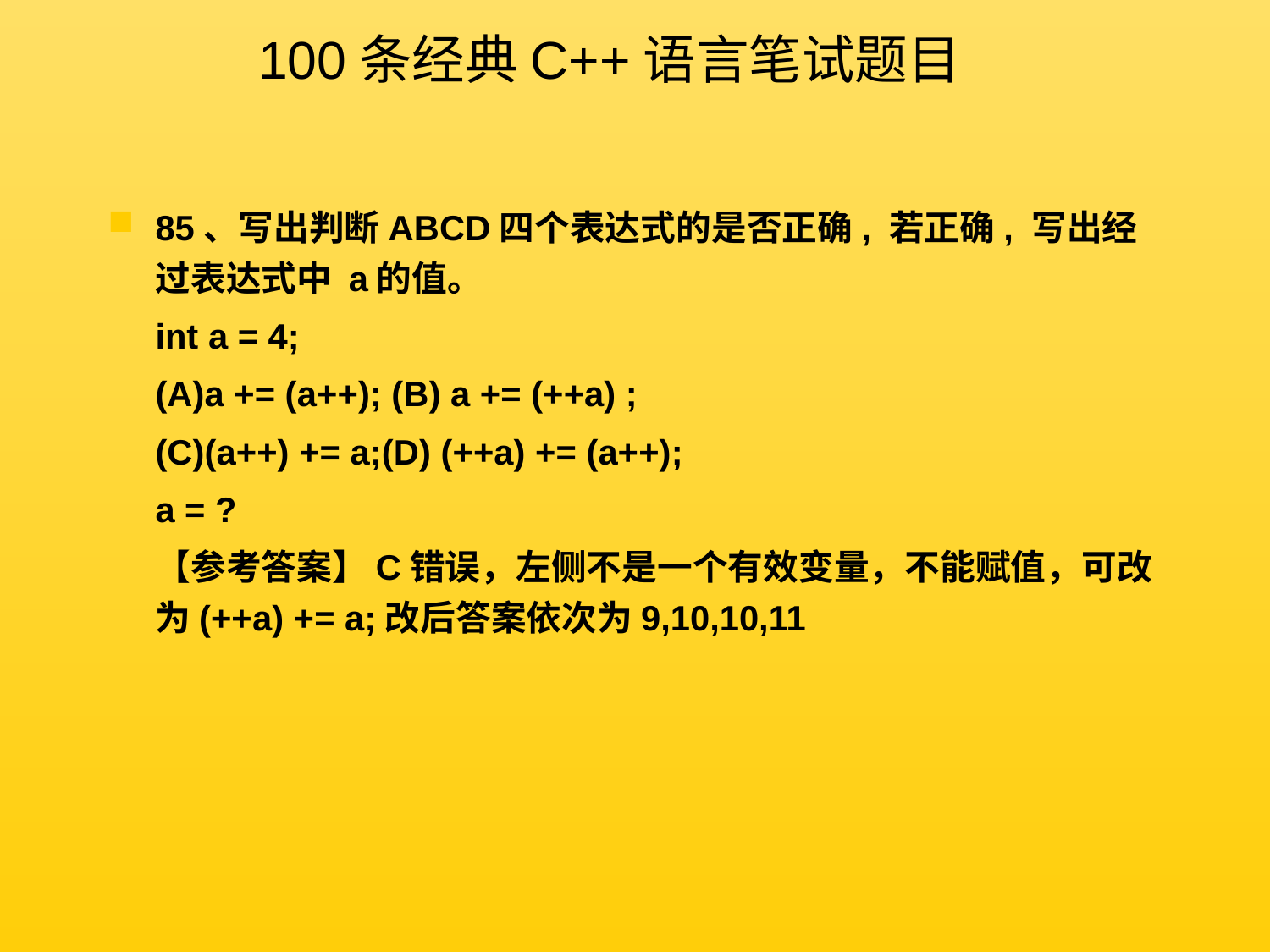

100条经典C++语言笔试题目
85、写出判断ABCD四个表达式的是否正确, 若正确, 写出经过表达式中 a的值。
	int a = 4;
	(A)a += (a++); (B) a += (++a) ;
	(C)(a++) += a;(D) (++a) += (a++);
	a = ?
	【参考答案】C错误，左侧不是一个有效变量，不能赋值，可改为(++a) += a;改后答案依次为9,10,10,11